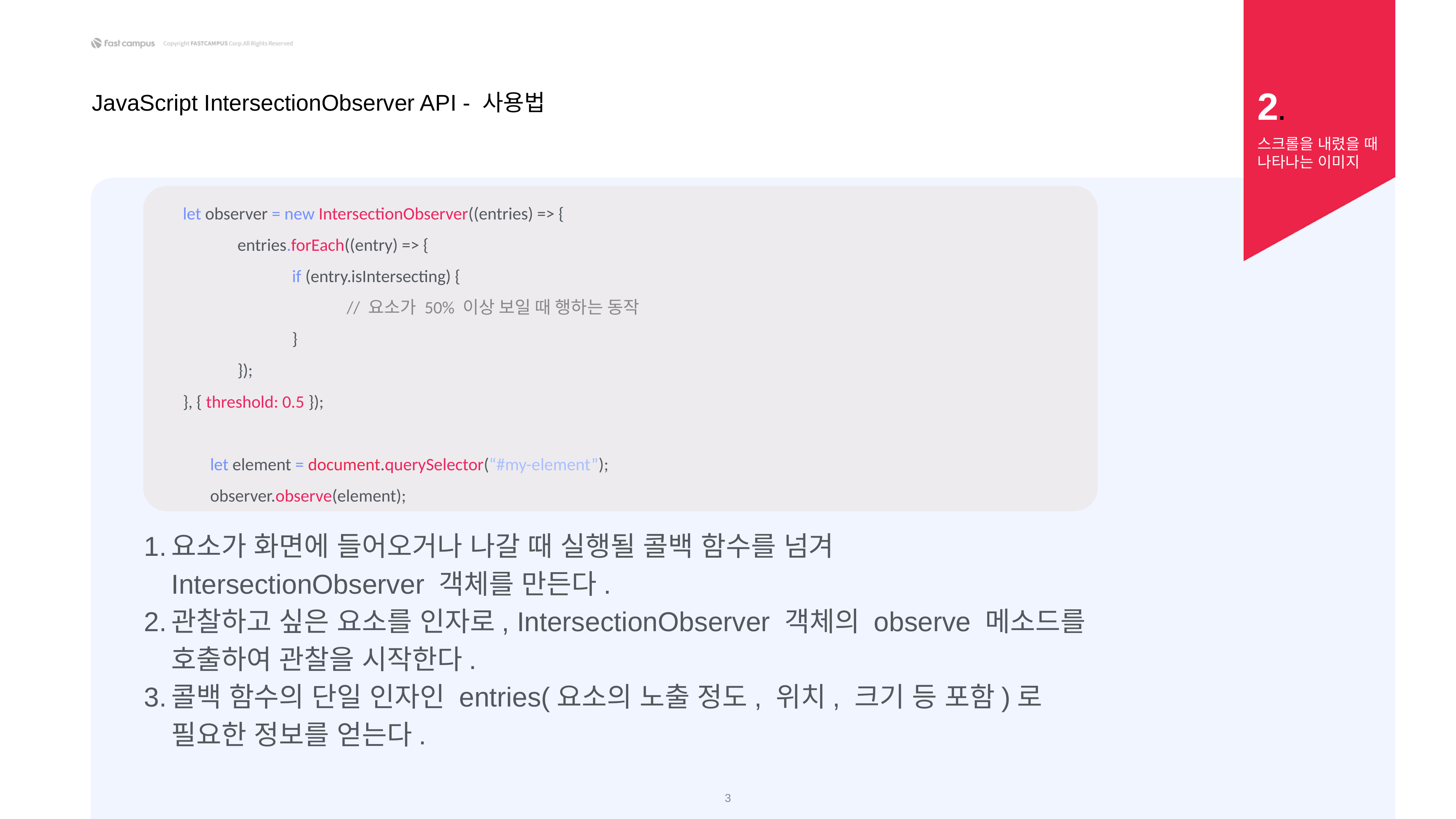

2.
JavaScript IntersectionObserver API - 사용법
스크롤을 내렸을 때 나타나는 이미지
let observer = new IntersectionObserver((entries) => {
	entries.forEach((entry) => {
		if (entry.isIntersecting) {
			// 요소가 50% 이상 보일 때 행하는 동작
		}
	});
}, { threshold: 0.5 });

	let element = document.querySelector(“#my-element”);
	observer.observe(element);
요소가 화면에 들어오거나 나갈 때 실행될 콜백 함수를 넘겨 IntersectionObserver 객체를 만든다.
관찰하고 싶은 요소를 인자로, IntersectionObserver 객체의 observe 메소드를 호출하여 관찰을 시작한다.
콜백 함수의 단일 인자인 entries(요소의 노출 정도, 위치, 크기 등 포함)로 필요한 정보를 얻는다.
3